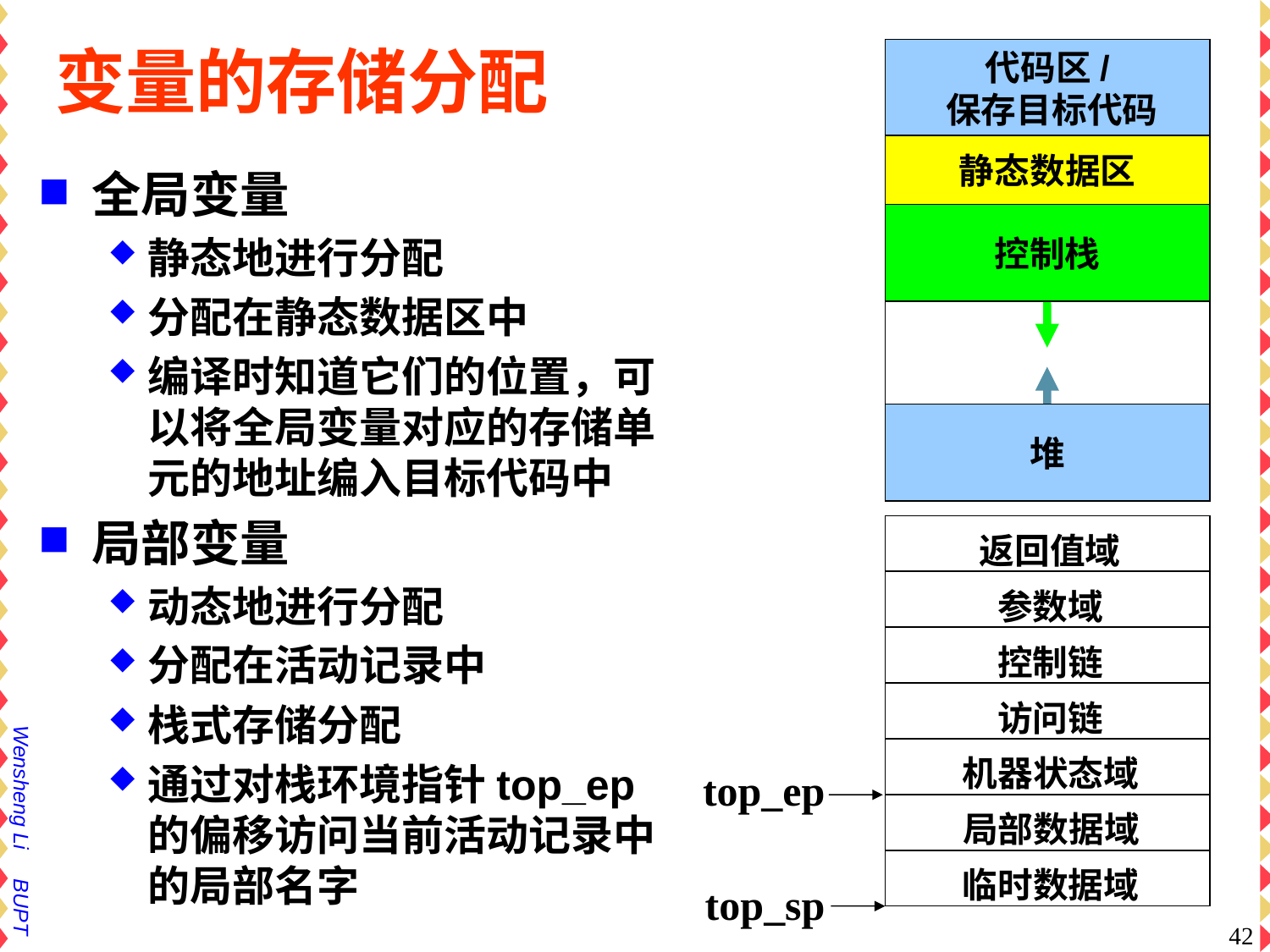

# 变量的存储分配
代码区/
  保存目标代码
静态数据区
控制栈

堆
全局变量
静态地进行分配
分配在静态数据区中
编译时知道它们的位置，可以将全局变量对应的存储单元的地址编入目标代码中
局部变量
动态地进行分配
分配在活动记录中
栈式存储分配
通过对栈环境指针top_ep的偏移访问当前活动记录中的局部名字

返回值域

参数域

控制链

访问链

机器状态域

局部数据域

临时数据域
top_ep

top_sp

42